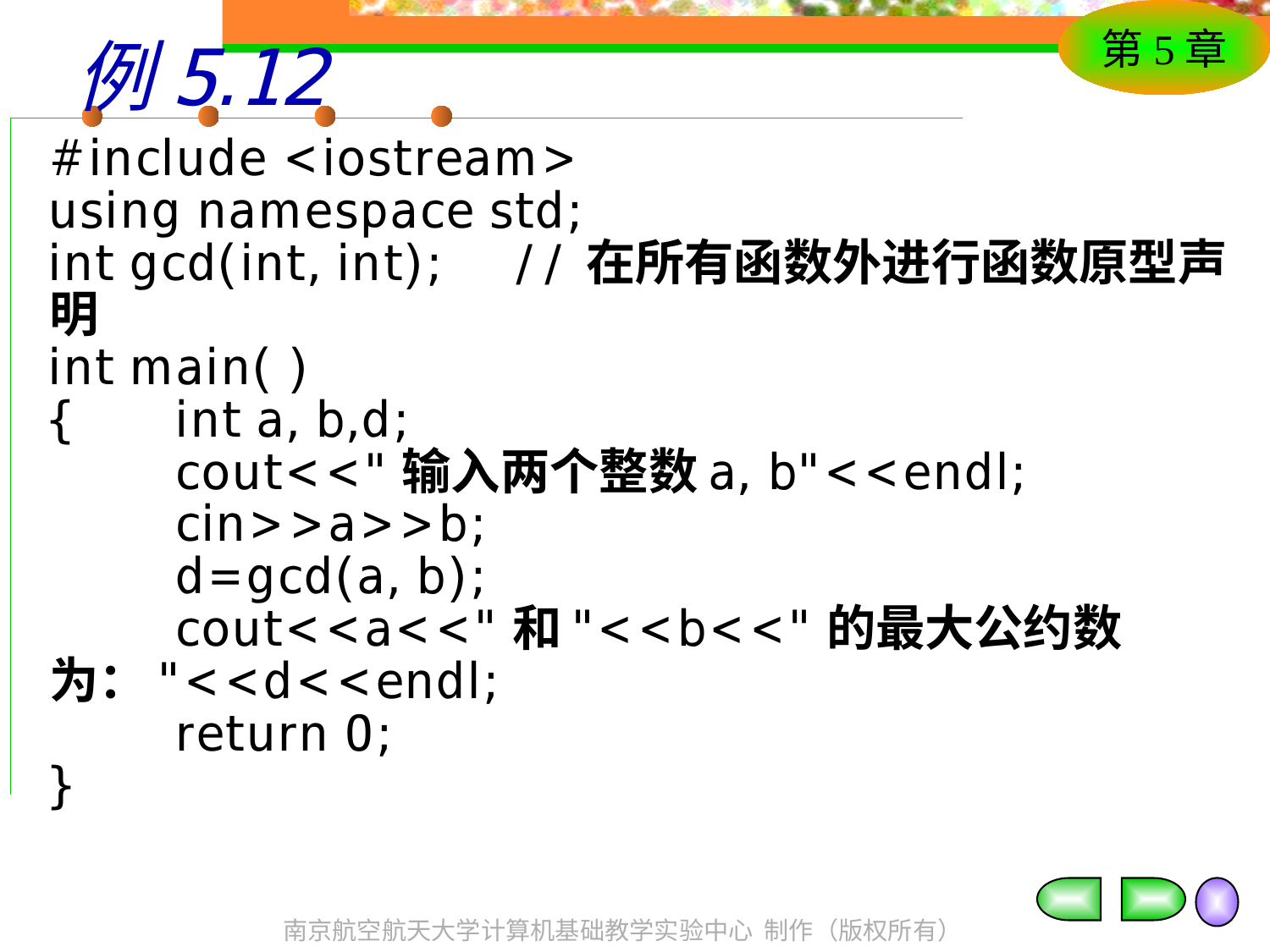

# 例5.12
#include <iostream>
using namespace std;
int gcd(int, int);     //在所有函数外进行函数原型声明
int main( )
{	int a, b,d;
	cout<<"输入两个整数a, b"<<endl;
	cin>>a>>b;
	d=gcd(a, b);
	cout<<a<<"和"<<b<<"的最大公约数为："<<d<<endl;
	return 0;
}